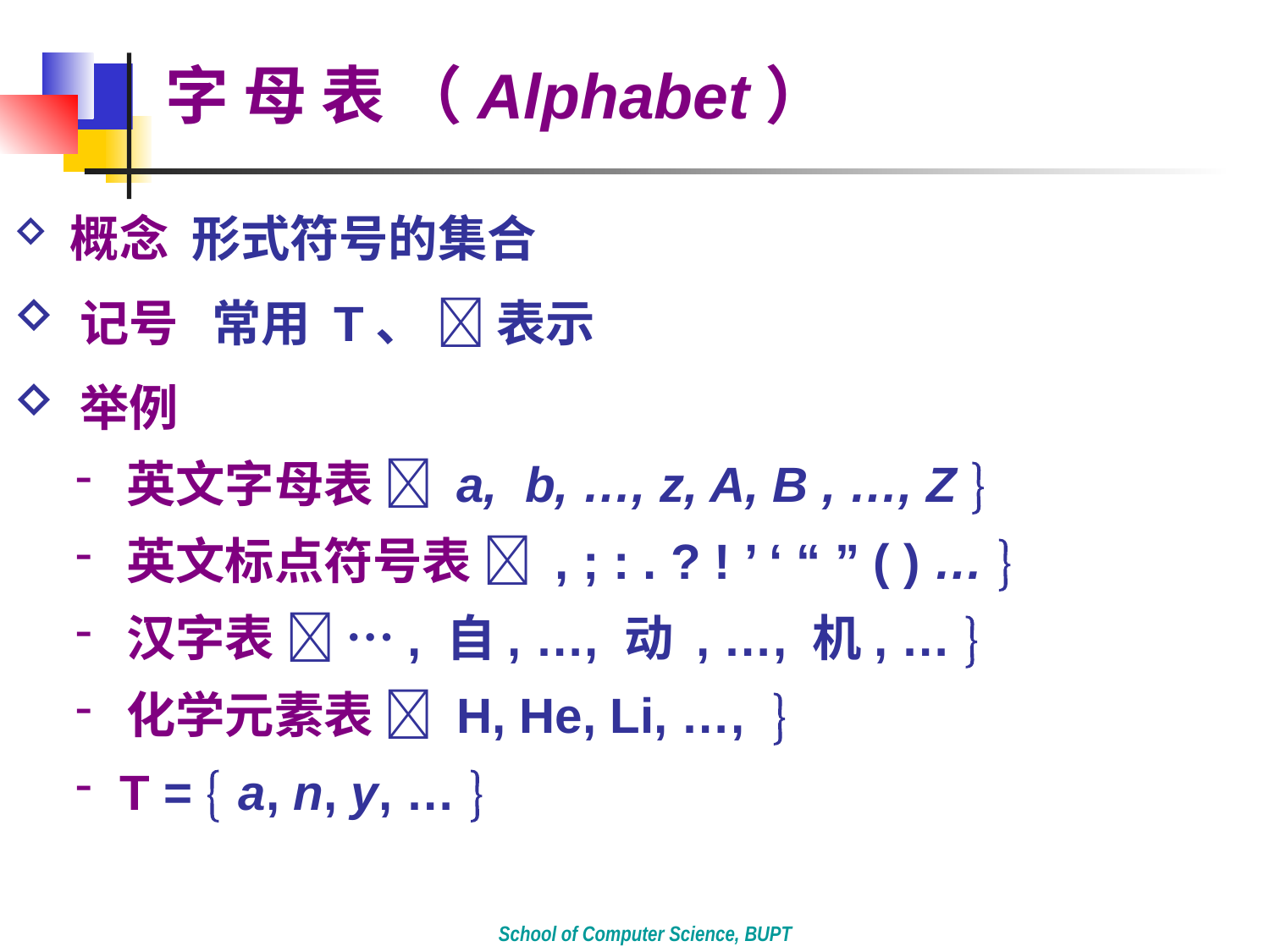

字 母 表 （Alphabet）
 概念  形式符号的集合

 记号   常用 T、 Σ 表示

 举例
  英文字母表 { a,  b, …, z, A, B , …, Z }
  英文标点符号表 { , ; : . ? ! ’ ‘ “ ” ( ) … }
  汉字表 { …, 自, …, 动 , …, 机, … }
  化学元素表 { H, He, Li, …,  }
  T = { a, n, y, … }

School of Computer Science, BUPT
3